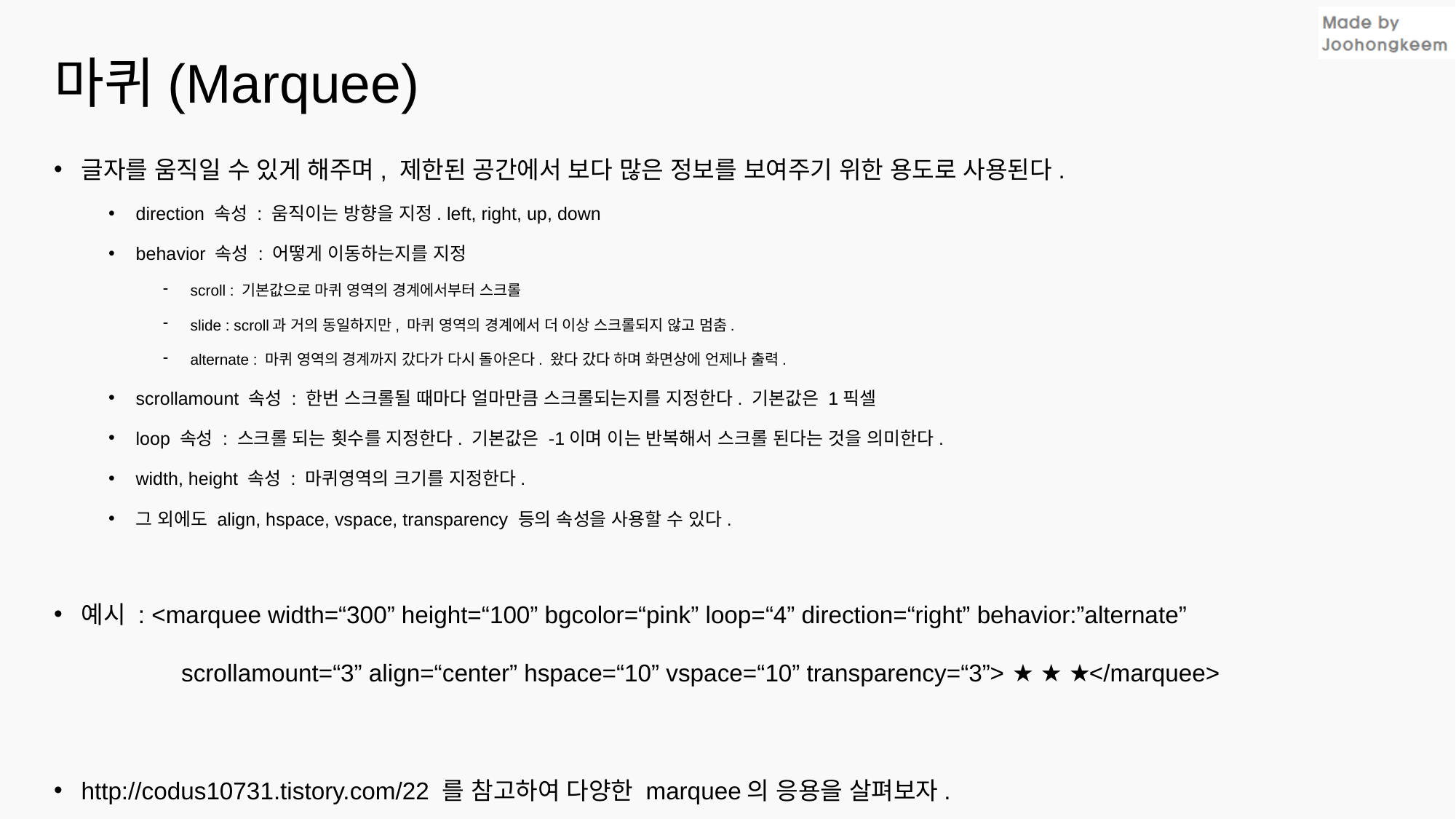

# 마퀴(Marquee)
글자를 움직일 수 있게 해주며, 제한된 공간에서 보다 많은 정보를 보여주기 위한 용도로 사용된다.
direction 속성 : 움직이는 방향을 지정. left, right, up, down
behavior 속성 : 어떻게 이동하는지를 지정
scroll : 기본값으로 마퀴 영역의 경계에서부터 스크롤
slide : scroll과 거의 동일하지만, 마퀴 영역의 경계에서 더 이상 스크롤되지 않고 멈춤.
alternate : 마퀴 영역의 경계까지 갔다가 다시 돌아온다. 왔다 갔다 하며 화면상에 언제나 출력.
scrollamount 속성 : 한번 스크롤될 때마다 얼마만큼 스크롤되는지를 지정한다. 기본값은 1픽셀
loop 속성 : 스크롤 되는 횟수를 지정한다. 기본값은 -1이며 이는 반복해서 스크롤 된다는 것을 의미한다.
width, height 속성 : 마퀴영역의 크기를 지정한다.
그 외에도 align, hspace, vspace, transparency 등의 속성을 사용할 수 있다.

예시 : <marquee width=“300” height=“100” bgcolor=“pink” loop=“4” direction=“right” behavior:”alternate”
                         scrollamount=“3” align=“center” hspace=“10” vspace=“10” transparency=“3”> ★ ★ ★</marquee>

http://codus10731.tistory.com/22 를 참고하여 다양한 marquee의 응용을 살펴보자.